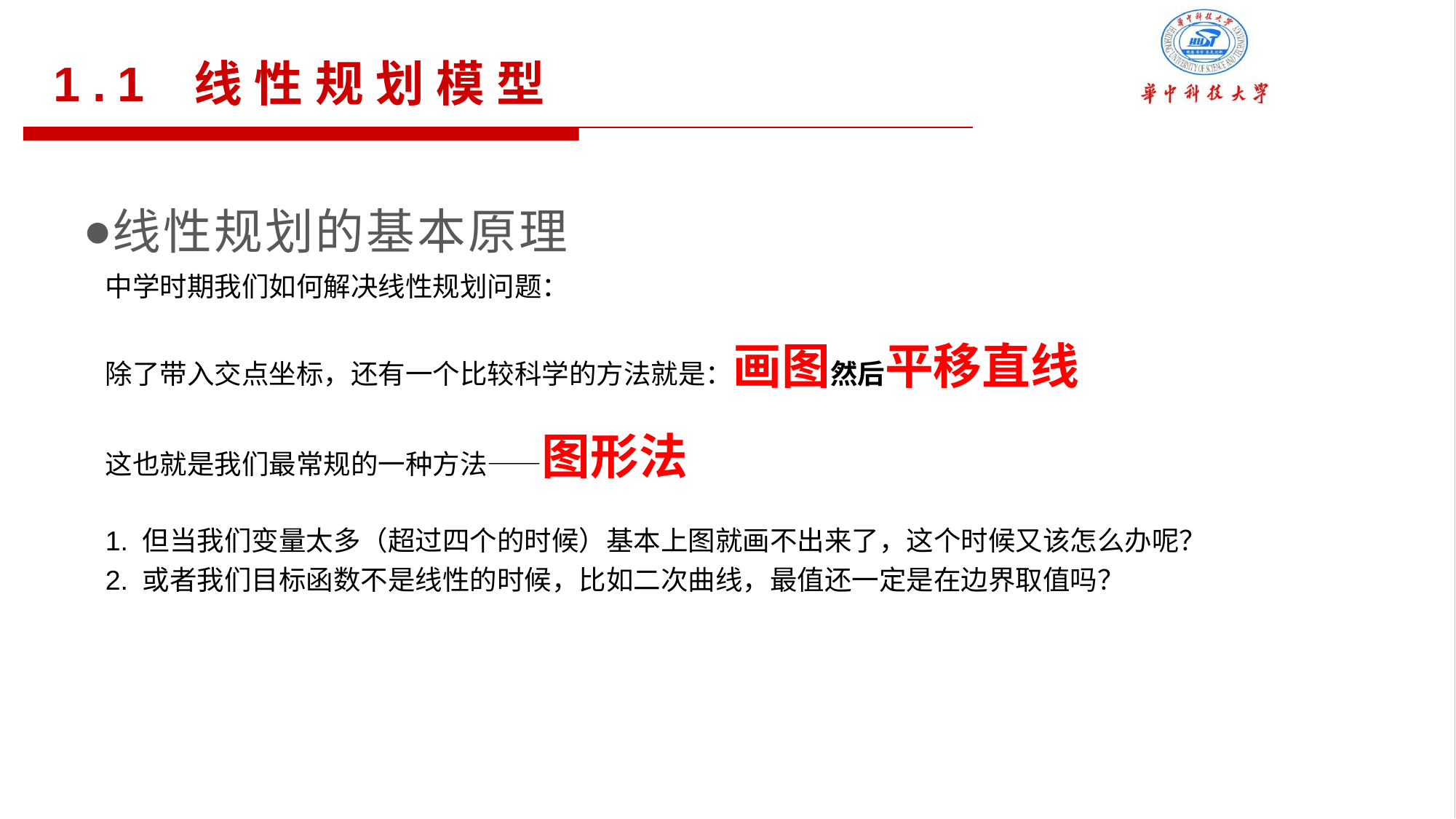

1.1 线性规划模型

线性规划的基本原理
中学时期我们如何解决线性规划问题：

除了带入交点坐标，还有一个比较科学的方法就是：画图然后平移直线

这也就是我们最常规的一种方法——图形法

1. 但当我们变量太多（超过四个的时候）基本上图就画不出来了，这个时候又该怎么办呢？
2. 或者我们目标函数不是线性的时候，比如二次曲线，最值还一定是在边界取值吗？